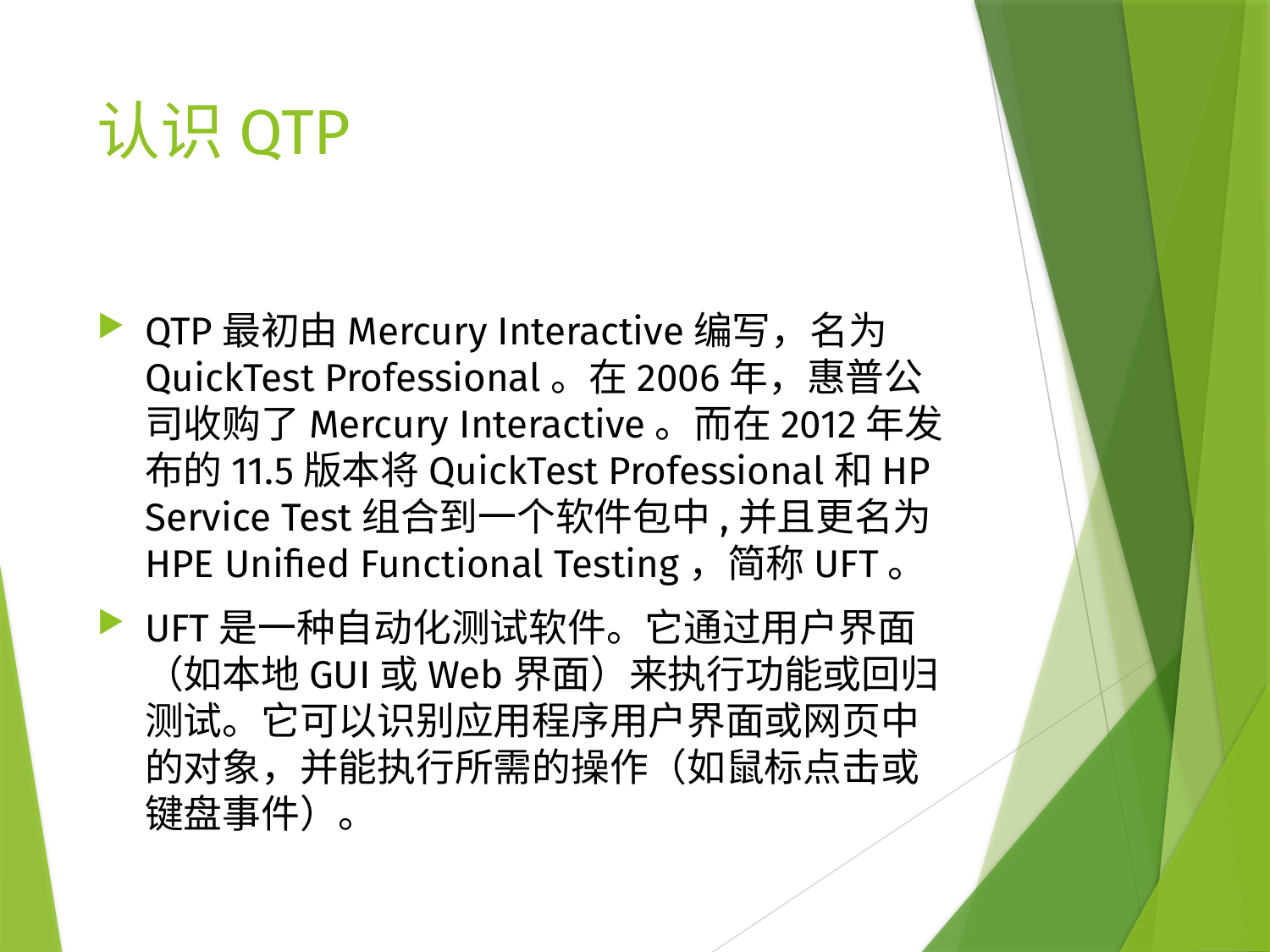

# 认识QTP
QTP最初由Mercury Interactive编写，名为QuickTest Professional。在2006年，惠普公司收购了Mercury Interactive。而在2012年发布的11.5版本将QuickTest Professional和HP Service Test组合到一个软件包中,并且更名为HPE Unified Functional Testing，简称UFT。
UFT是一种自动化测试软件。它通过用户界面（如本地GUI或Web界面）来执行功能或回归测试。它可以识别应用程序用户界面或网页中的对象，并能执行所需的操作（如鼠标点击或键盘事件）。